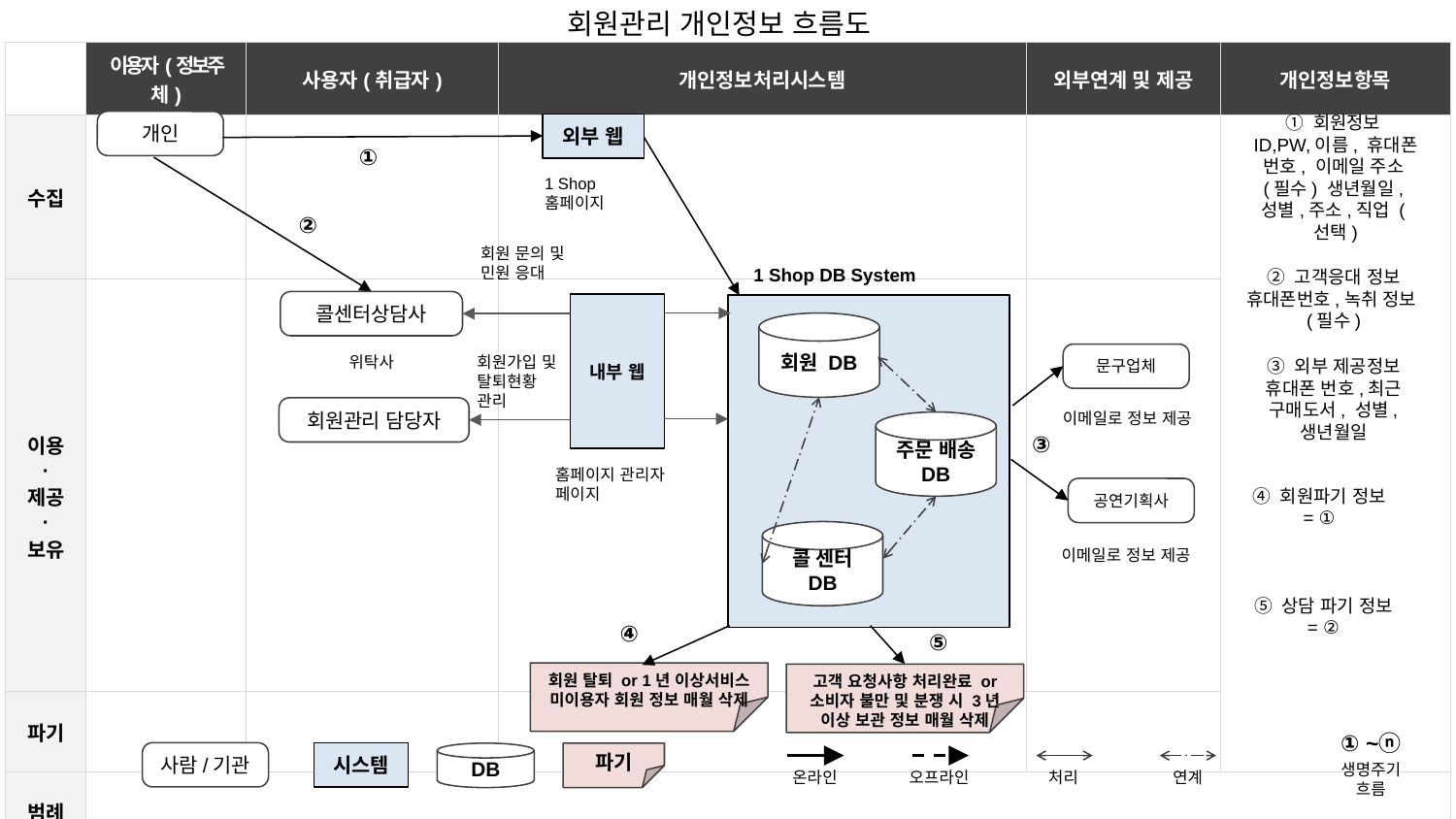

회원관리 개인정보 흐름도
|  | 이용자(정보주체) | 사용자(취급자) | 개인정보처리시스템 | 외부연계 및 제공 | 개인정보항목 |
| --- | --- | --- | --- | --- | --- |
| 수집 |  |  |  |  |  |
| 이용 · 제공 · 보유 |  |  |  |  |  |
| 파기 |  |  |  |  |  |
| 범례 |  |  |  |  |  |
① 회원정보
ID,PW,이름, 휴대폰 번호, 이메일 주소(필수) 생년월일,성별,주소,직업 (선택)
개인
외부 웹
①
1 Shop 홈페이지
②
② 고객응대 정보
휴대폰번호,녹취 정보(필수)
회원 문의 및 민원 응대
1 Shop DB System
콜센터상담사
내부 웹

회원 DB
③ 외부 제공정보
휴대폰 번호,최근 구매도서, 성별, 생년월일
문구업체
위탁사
회원가입 및 탈퇴현황 관리
회원관리 담당자
이메일로 정보 제공
주문 배송 DB
③
④ 회원파기 정보
= ①
홈페이지 관리자 페이지
공연기획사
콜 센터 DB
이메일로 정보 제공
⑤ 상담 파기 정보
= ②
④
⑤
회원 탈퇴 or 1년 이상서비스 미이용자 회원 정보 매월 삭제
고객 요청사항 처리완료 or 소비자 불만 및 분쟁 시 3년 이상 보관 정보 매월 삭제
① ~ⓝ
생명주기 흐름
사람/기관
시스템
DB
파기
온라인
오프라인
처리
연계